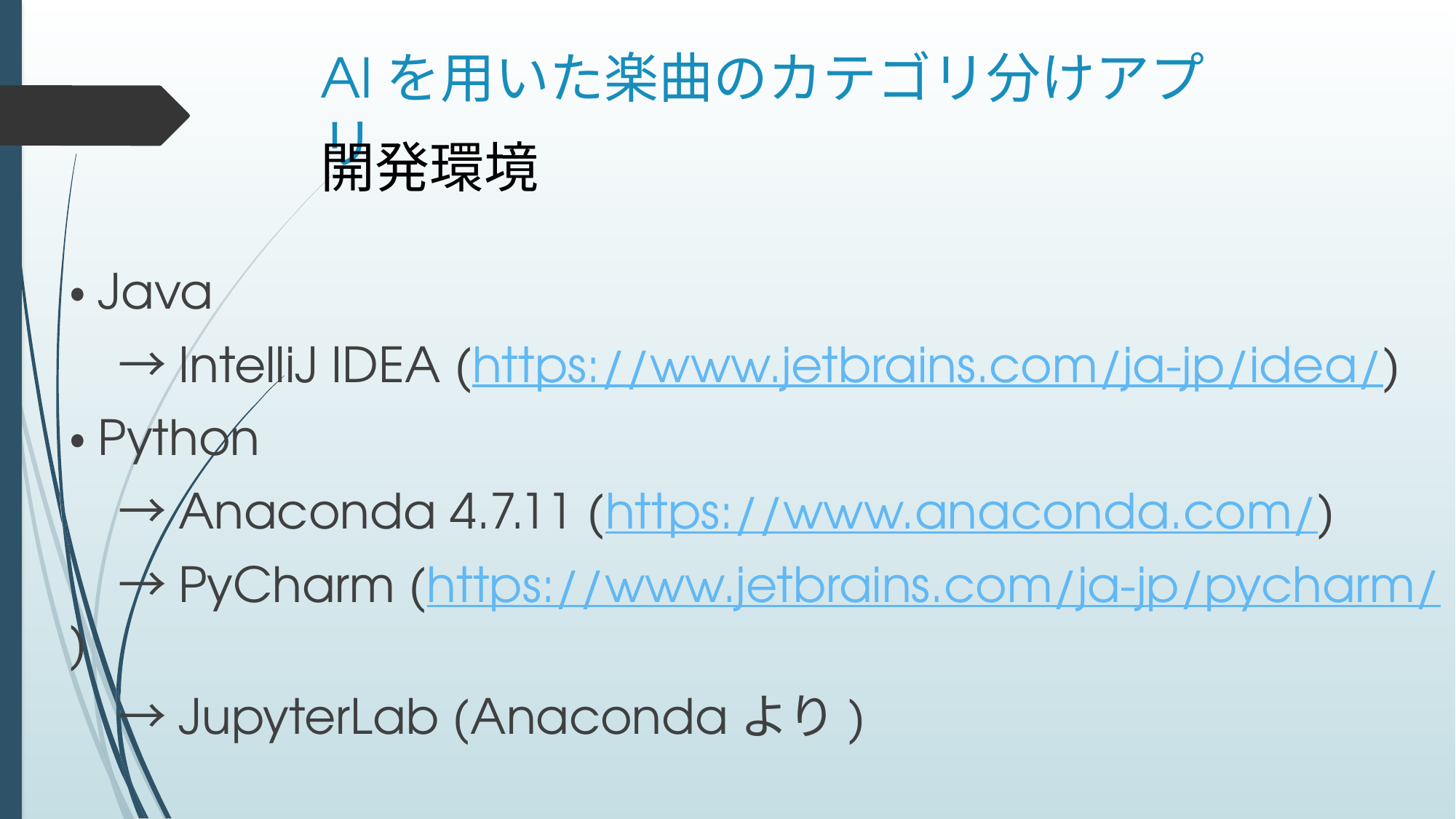

# AIを用いた楽曲のカテゴリ分けアプリ
開発環境
・Java
　→IntelliJ IDEA (https://www.jetbrains.com/ja-jp/idea/)
・Python
　→Anaconda 4.7.11 (https://www.anaconda.com/)
　→PyCharm (https://www.jetbrains.com/ja-jp/pycharm/)
　→JupyterLab (Anacondaより)